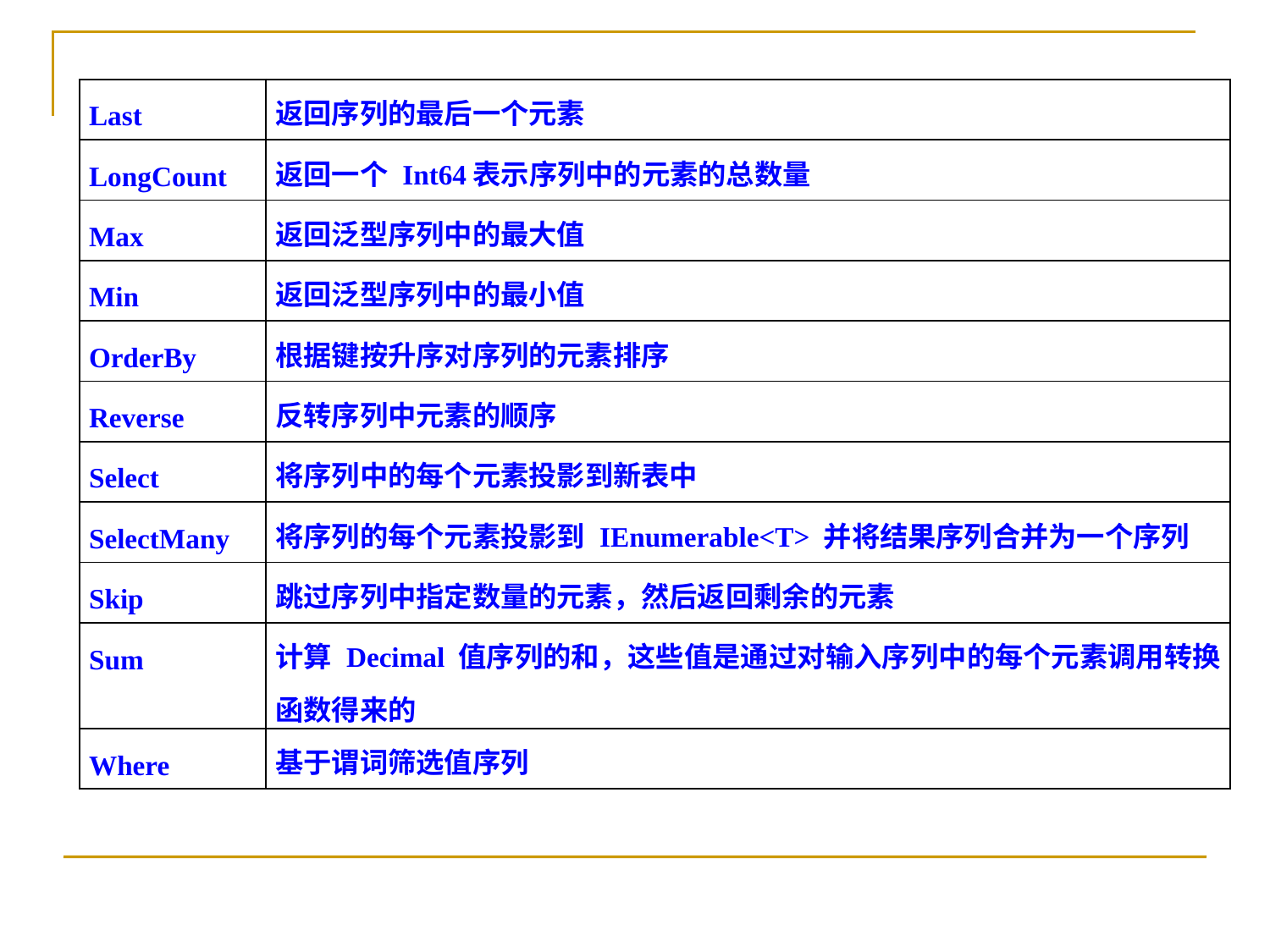

| Last | 返回序列的最后一个元素 |
| --- | --- |
| LongCount | 返回一个 Int64表示序列中的元素的总数量 |
| Max | 返回泛型序列中的最大值 |
| Min | 返回泛型序列中的最小值 |
| OrderBy | 根据键按升序对序列的元素排序 |
| Reverse | 反转序列中元素的顺序 |
| Select | 将序列中的每个元素投影到新表中 |
| SelectMany | 将序列的每个元素投影到 IEnumerable<T> 并将结果序列合并为一个序列 |
| Skip | 跳过序列中指定数量的元素，然后返回剩余的元素 |
| Sum | 计算 Decimal 值序列的和，这些值是通过对输入序列中的每个元素调用转换函数得来的 |
| Where | 基于谓词筛选值序列 |